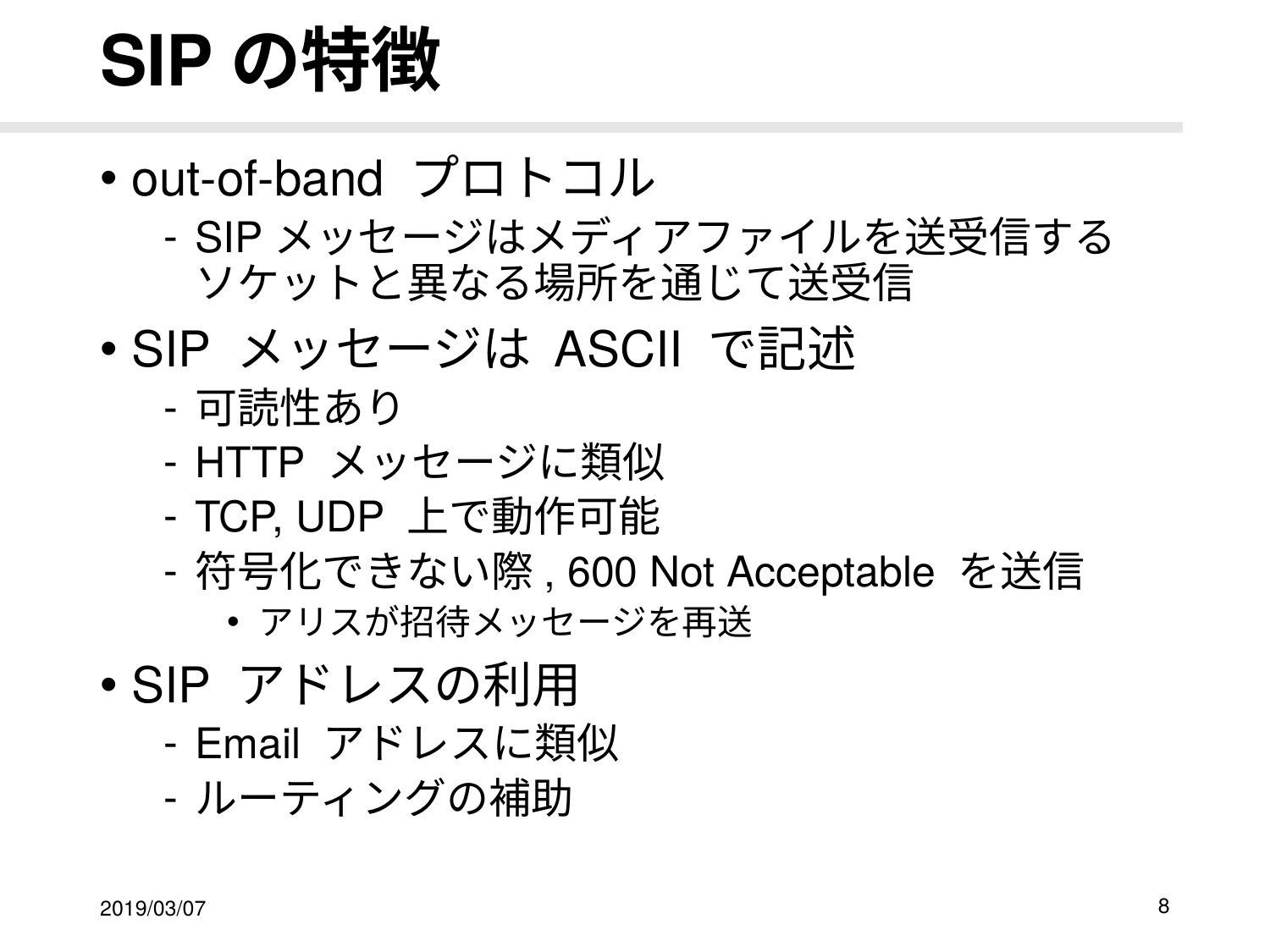

# SIPの特徴
out-of-band プロトコル
SIPメッセージはメディアファイルを送受信する
ソケットと異なる場所を通じて送受信
SIP メッセージは ASCII で記述
可読性あり
HTTP メッセージに類似
TCP, UDP 上で動作可能
符号化できない際, 600 Not Acceptable を送信
アリスが招待メッセージを再送
SIP アドレスの利用
Email アドレスに類似
ルーティングの補助
2019/03/07
8